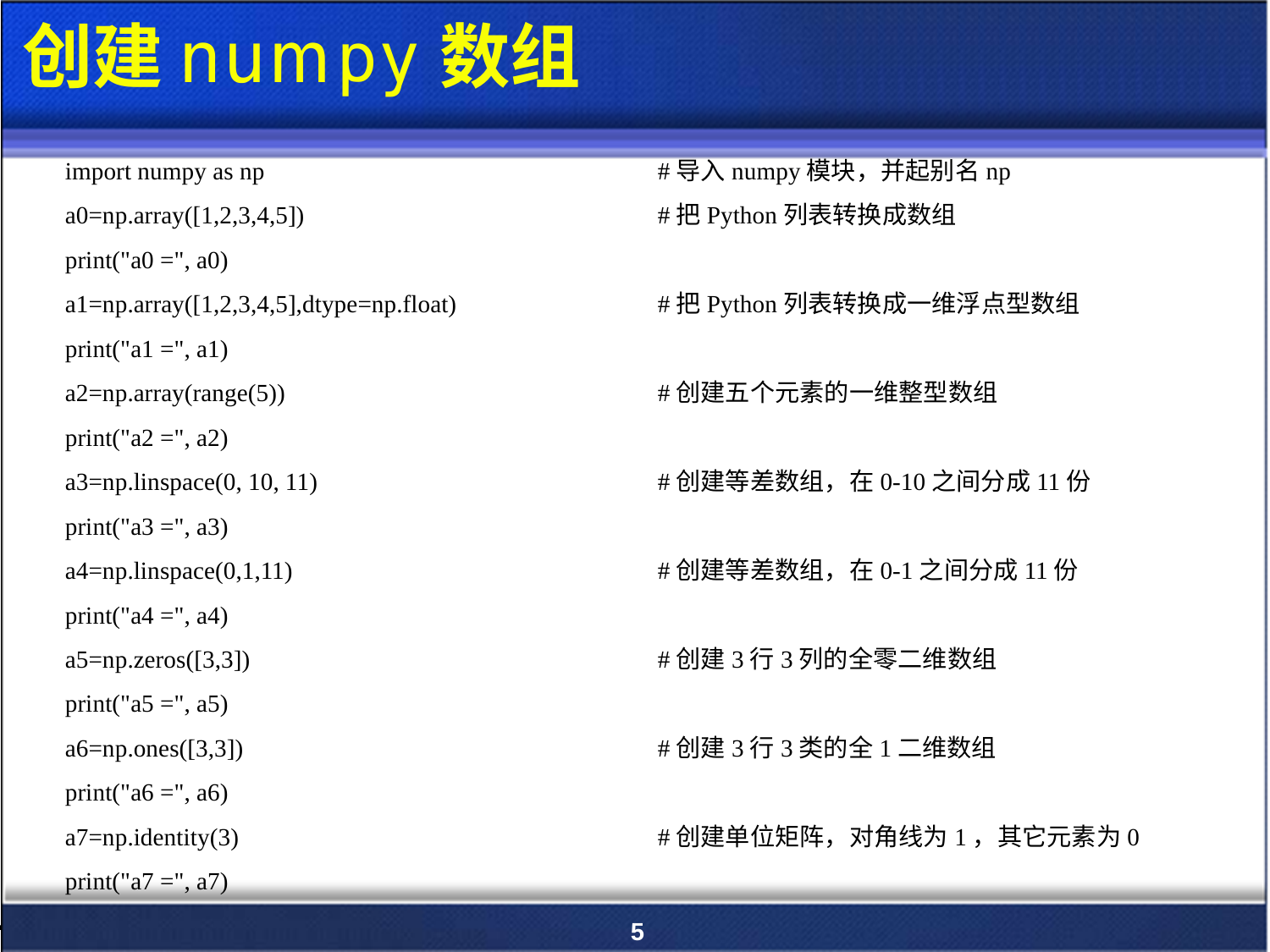

# 创建numpy数组
import numpy as np 				#导入numpy模块，并起别名np
a0=np.array([1,2,3,4,5]) 			#把Python列表转换成数组
print("a0 =", a0)
a1=np.array([1,2,3,4,5],dtype=np.float) 		#把Python列表转换成一维浮点型数组
print("a1 =", a1)
a2=np.array(range(5)) 			#创建五个元素的一维整型数组
print("a2 =", a2)
a3=np.linspace(0, 10, 11) 			#创建等差数组，在0-10之间分成11份
print("a3 =", a3)
a4=np.linspace(0,1,11) 			#创建等差数组，在0-1之间分成11份
print("a4 =", a4)
a5=np.zeros([3,3])				#创建3行3列的全零二维数组
print("a5 =", a5)
a6=np.ones([3,3]) 				#创建3行3类的全1二维数组
print("a6 =", a6)
a7=np.identity(3) 				#创建单位矩阵，对角线为1，其它元素为0
print("a7 =", a7)
5